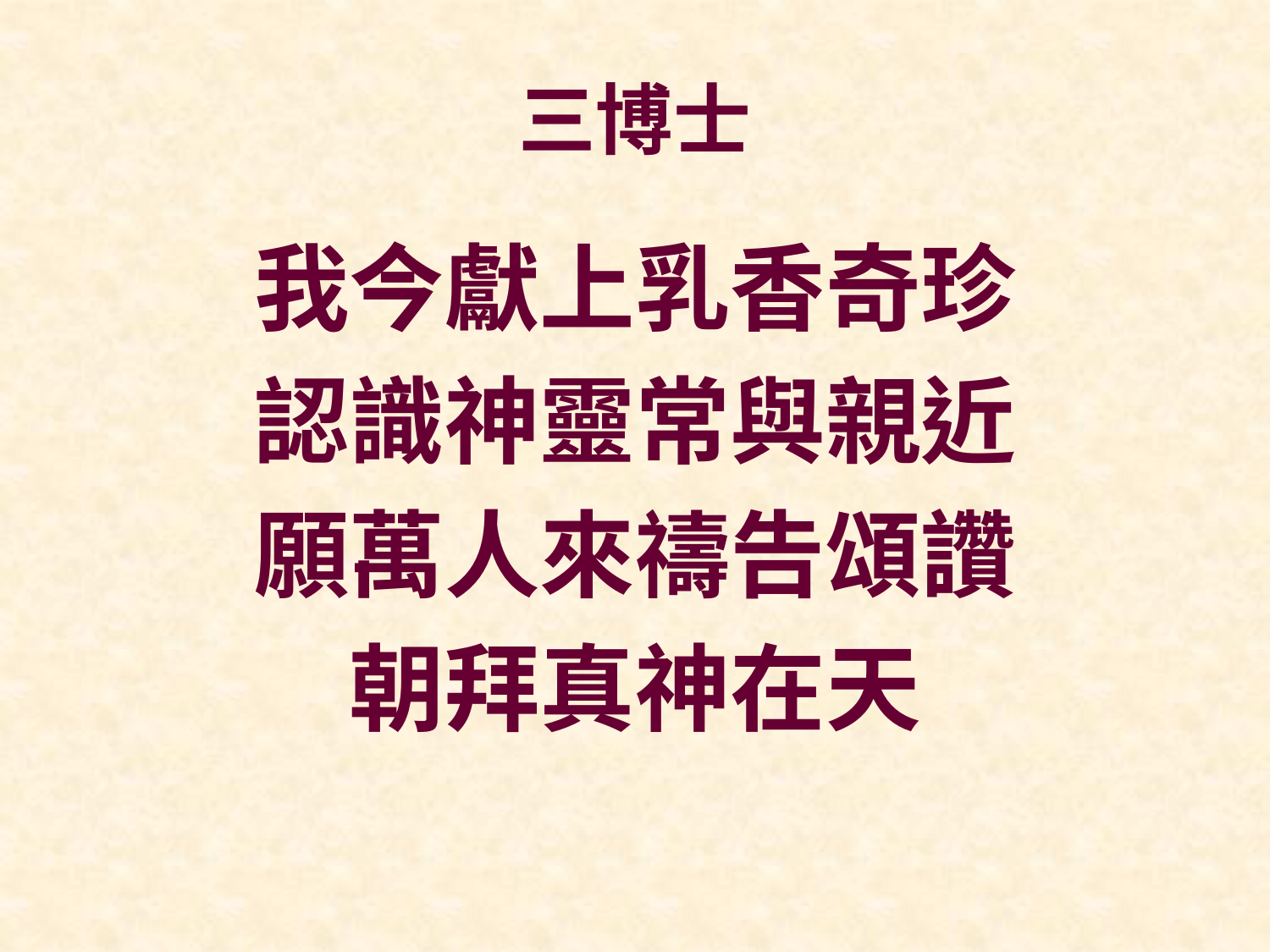

# 三博士
我今獻上乳香奇珍
認識神靈常與親近
願萬人來禱告頌讚
朝拜真神在天